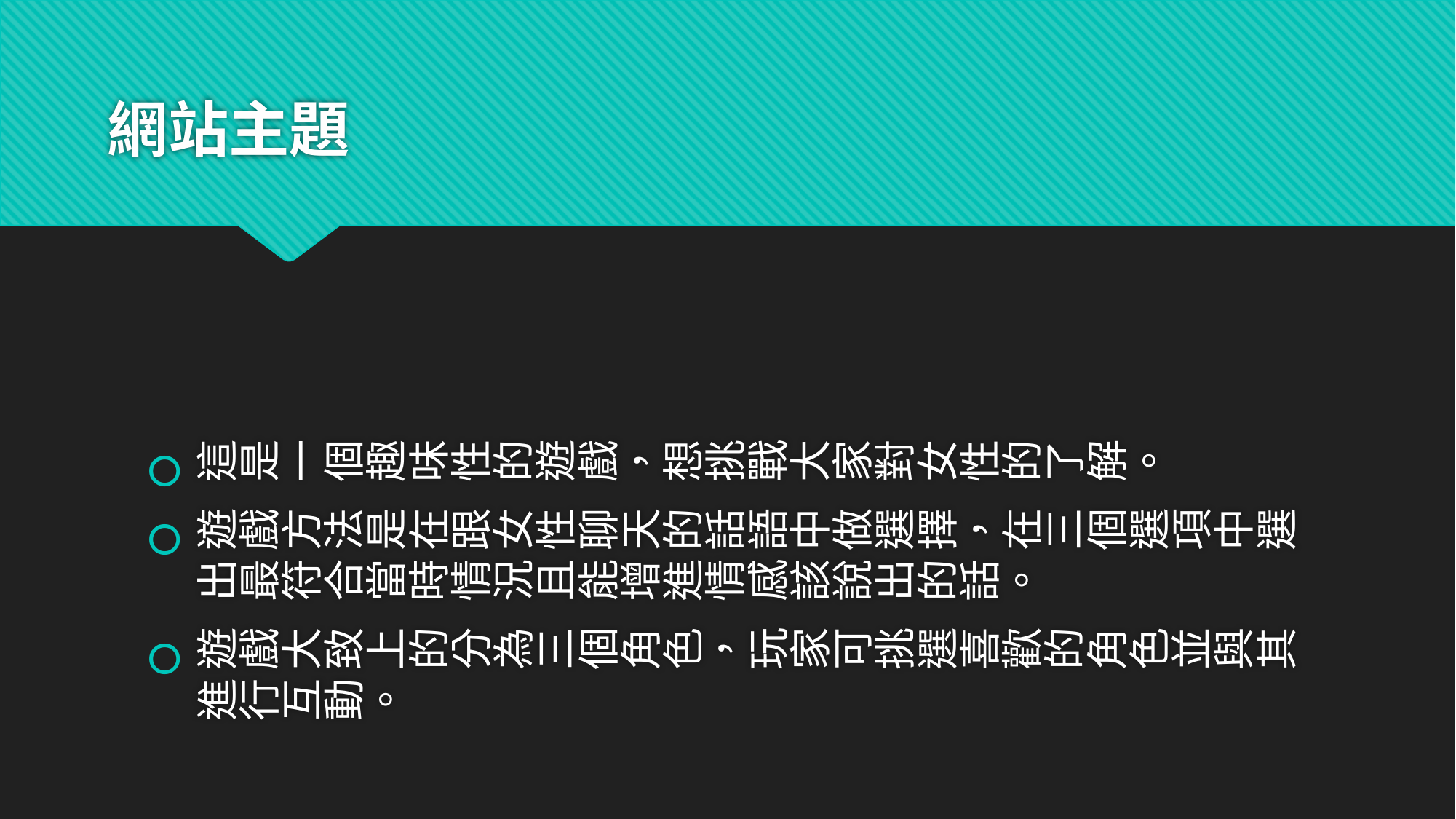

這是一個趣味性的遊戲，想挑戰大家對女性的了解。
遊戲方法是在跟女性聊天的話語中做選擇，在三個選項中選出最符合當時情況且能增進情感該說出的話。
遊戲大致上的分為三個角色，玩家可挑選喜歡的角色並與其進行互動。
# 網站主題